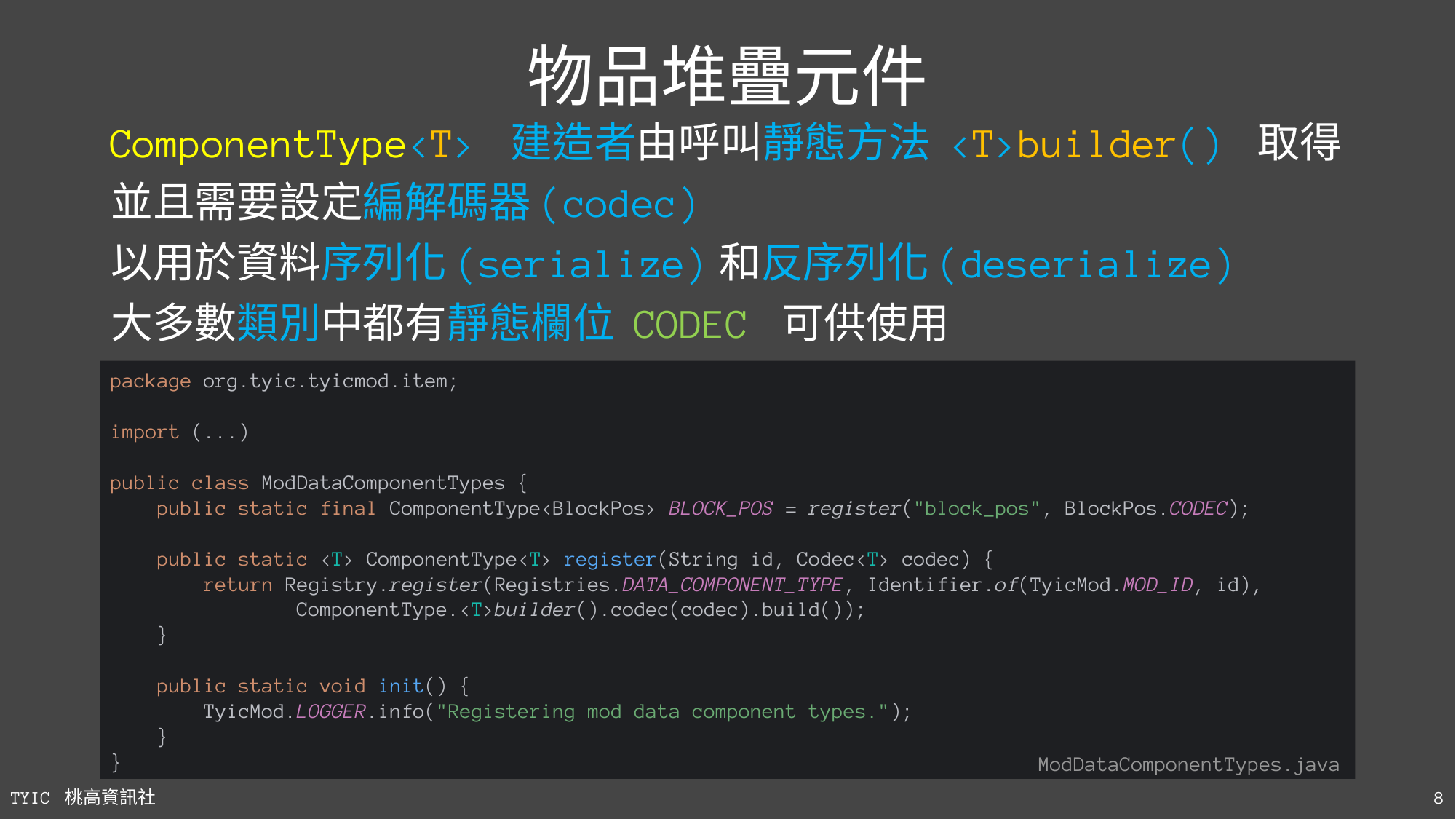

# 物品堆疊元件
ComponentType<T> 建造者由呼叫靜態方法 <T>builder() 取得
並且需要設定編解碼器(codec)
以用於資料序列化(serialize)和反序列化(deserialize)
大多數類別中都有靜態欄位 CODEC 可供使用
package org.tyic.tyicmod.item;
import (...)
public class ModDataComponentTypes {
    public static final ComponentType<BlockPos> BLOCK_POS = register("block_pos", BlockPos.CODEC);
    public static <T> ComponentType<T> register(String id, Codec<T> codec) {
        return Registry.register(Registries.DATA_COMPONENT_TYPE, Identifier.of(TyicMod.MOD_ID, id),
                ComponentType.<T>builder().codec(codec).build());
    }
    public static void init() {
        TyicMod.LOGGER.info("Registering mod data component types.");
    }
}
ModDataComponentTypes.java